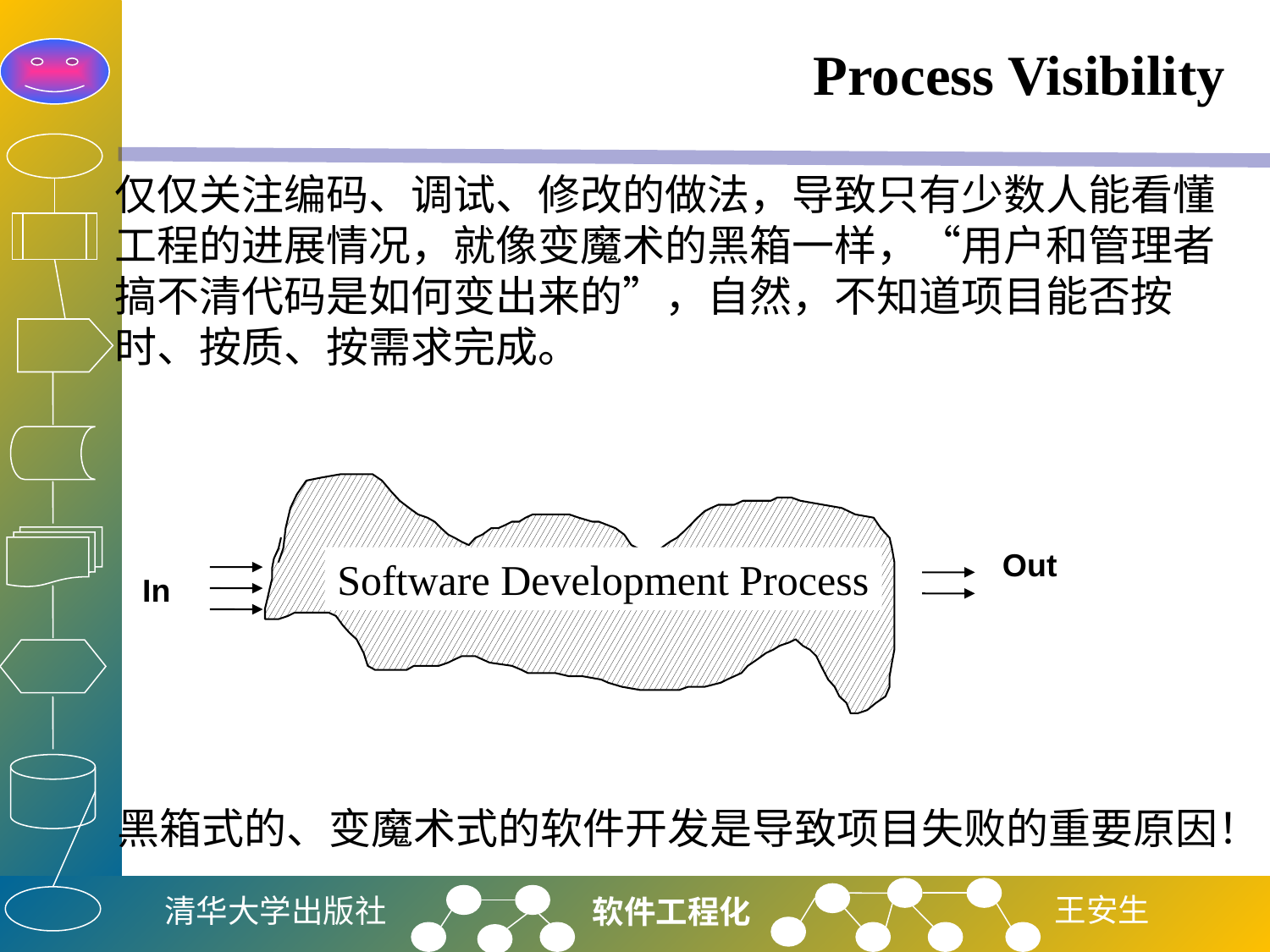

# Process Visibility

仅仅关注编码、调试、修改的做法，导致只有少数人能看懂工程的进展情况，就像变魔术的黑箱一样，“用户和管理者搞不清代码是如何变出来的”，自然，不知道项目能否按时、按质、按需求完成。

Out
Software Development Process
In

黑箱式的、变魔术式的软件开发是导致项目失败的重要原因！